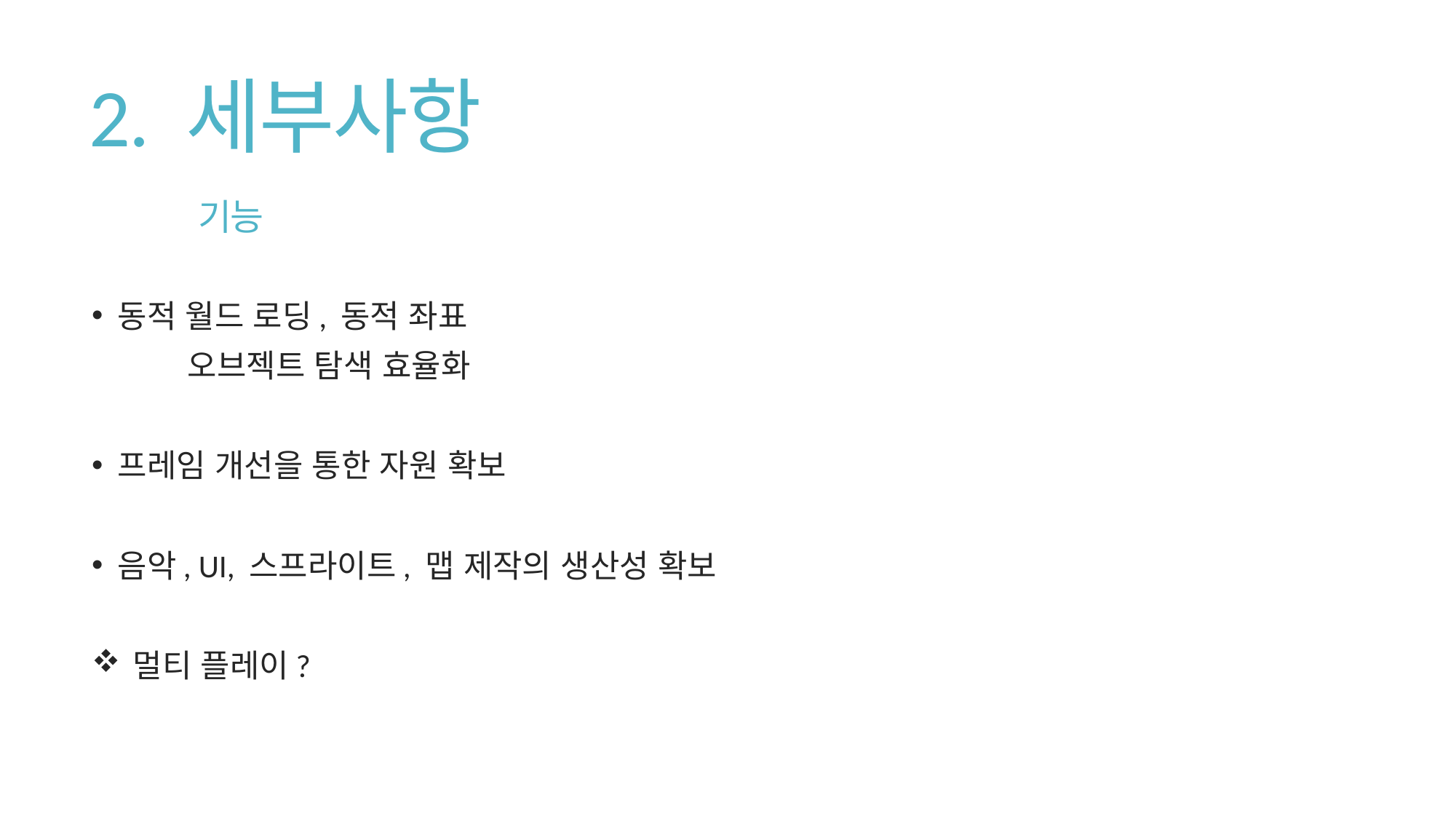

# 2. 세부사항 기능

 동적 월드 로딩, 동적 좌표
	오브젝트 탐색 효율화

 프레임 개선을 통한 자원 확보

 음악, UI, 스프라이트, 맵 제작의 생산성 확보

 멀티 플레이?